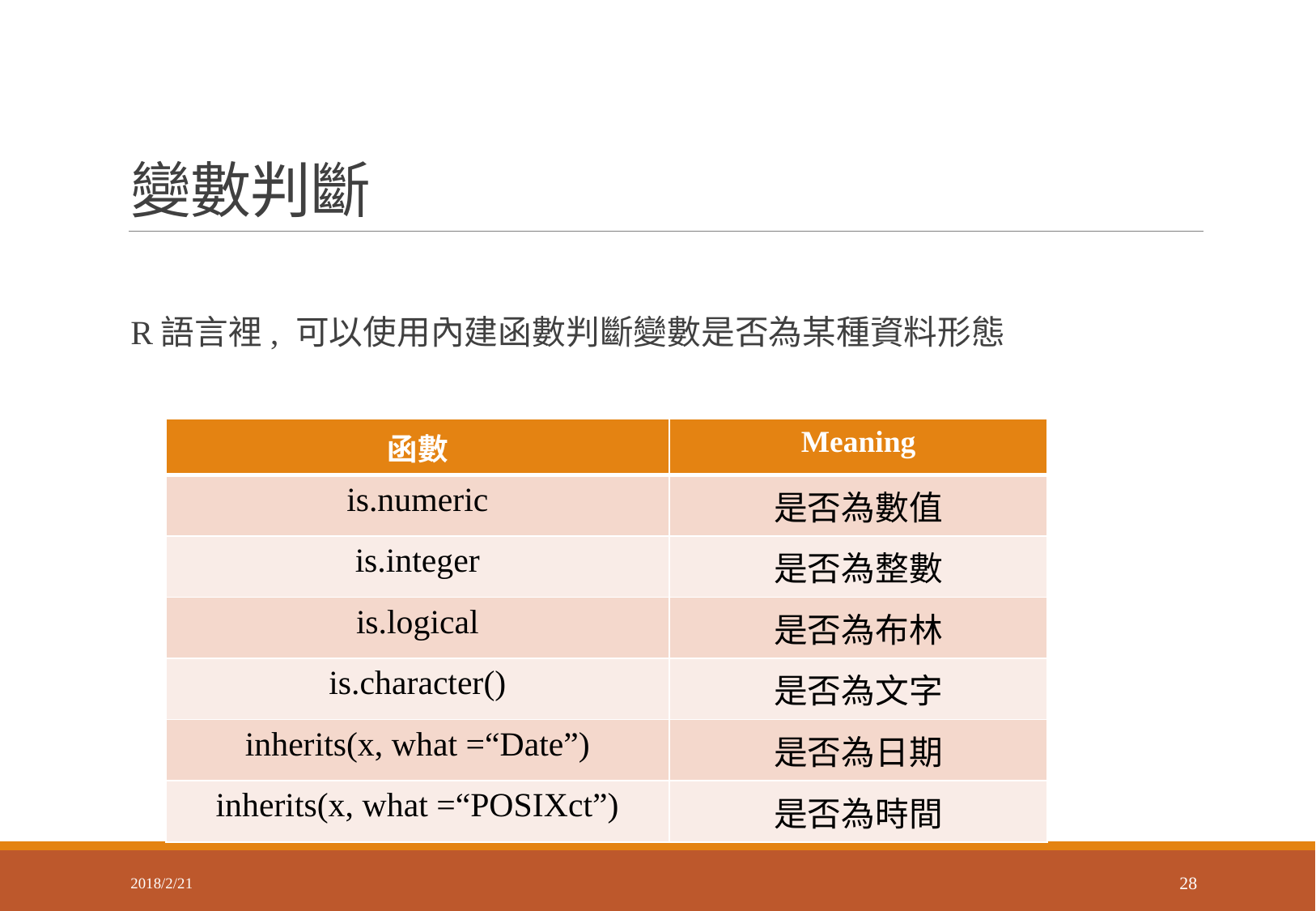

# 變數判斷

R語言裡, 可以使用內建函數判斷變數是否為某種資料形態

| 函數 | Meaning |
| --- | --- |
| is.numeric | 是否為數值 |
| is.integer | 是否為整數 |
| is.logical | 是否為布林 |
| is.character() | 是否為文字 |
| inherits(x, what =“Date”) | 是否為日期 |
| inherits(x, what =“POSIXct”) | 是否為時間 |
2018/2/21
28